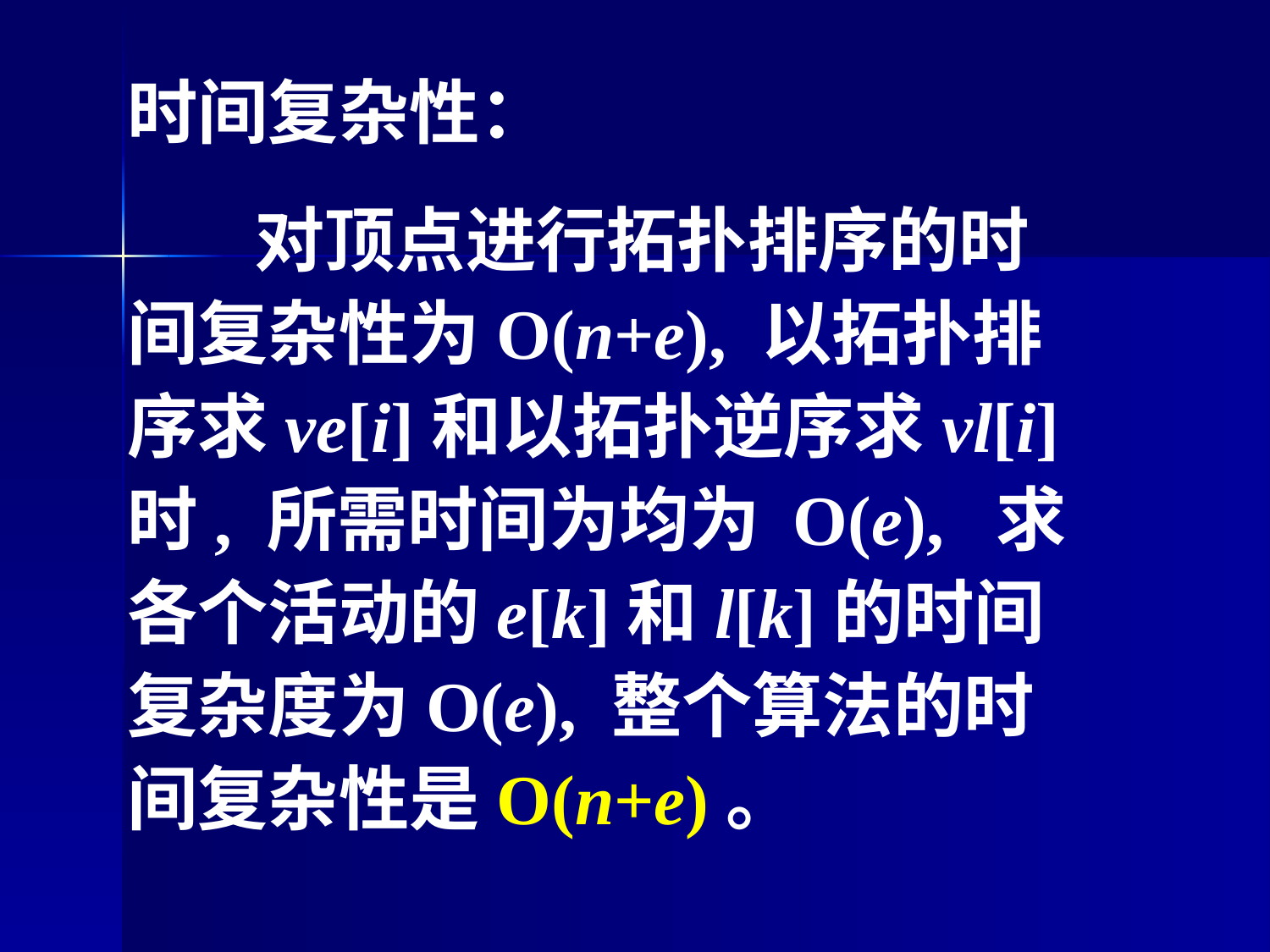

时间复杂性：
	对顶点进行拓扑排序的时间复杂性为O(n+e), 以拓扑排序求ve[i]和以拓扑逆序求vl[i]时, 所需时间为均为 O(e),  求各个活动的e[k]和l[k]的时间复杂度为O(e), 整个算法的时间复杂性是O(n+e)。